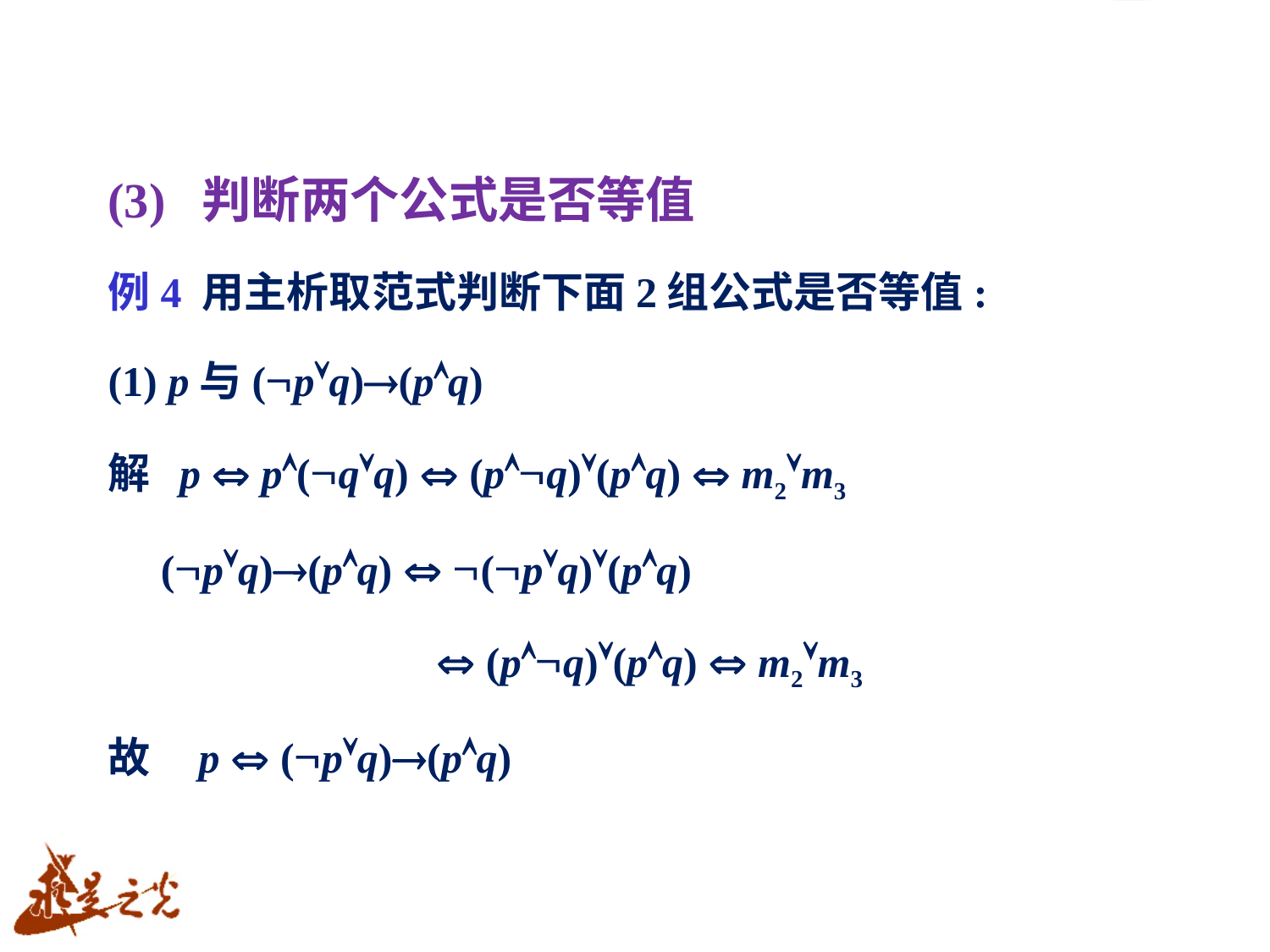

(3)  判断两个公式是否等值
例4 用主析取范式判断下面2组公式是否等值:
(1) p与(¬p∨q)→(p∧q)
解  p ⇔ p∧(¬q∨q) ⇔ (p∧¬q)∨(p∧q) ⇔ m2∨m3
     (¬p∨q)→(p∧q) ⇔ ¬(¬p∨q)∨(p∧q)
                               ⇔ (p∧¬q)∨(p∧q) ⇔ m2∨m3
故    p ⇔ (¬p∨q)→(p∧q)
20